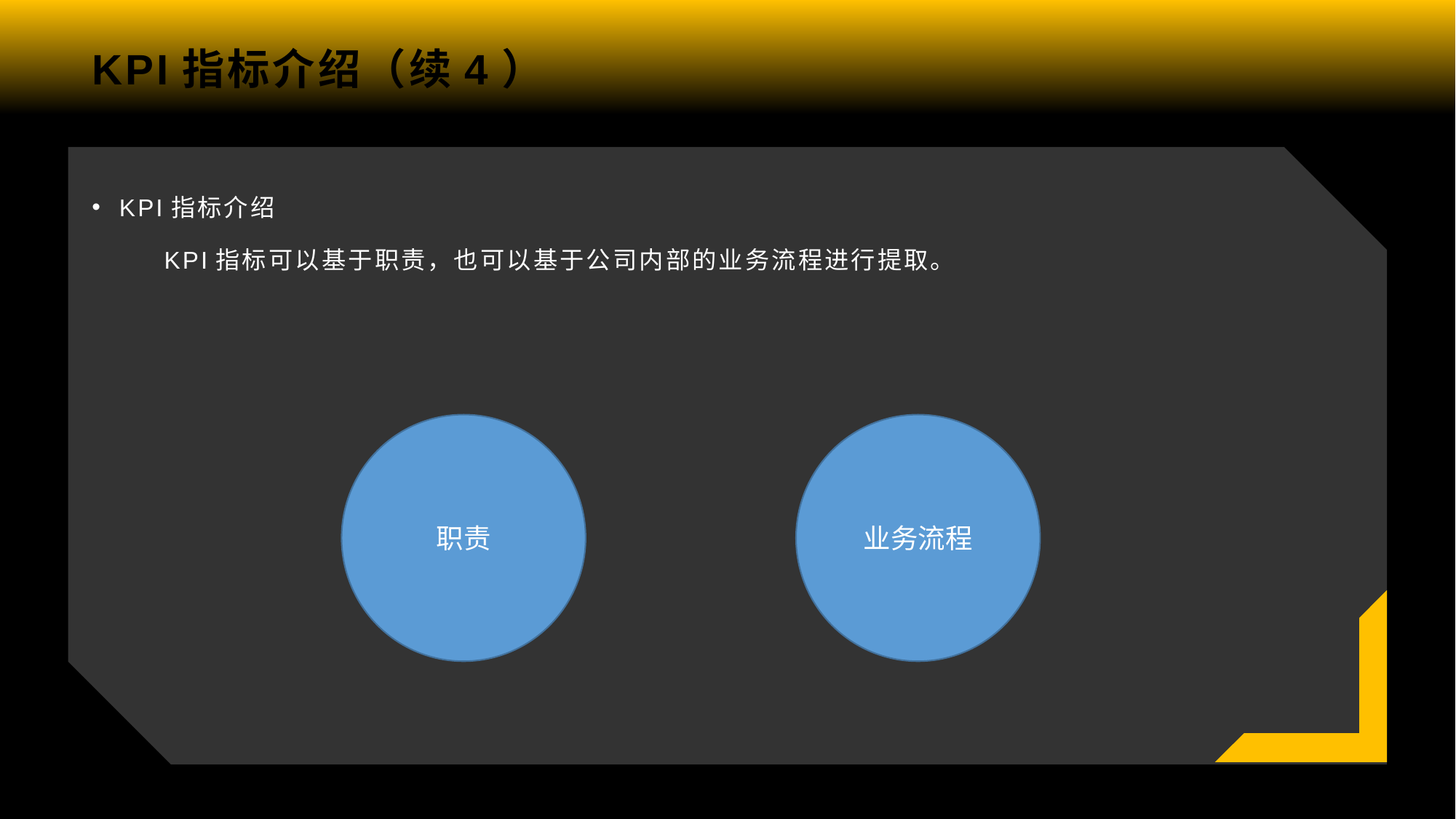

# KPI指标介绍（续4）

KPI指标介绍
        KPI指标可以基于职责，也可以基于公司内部的业务流程进行提取。
职责
业务流程